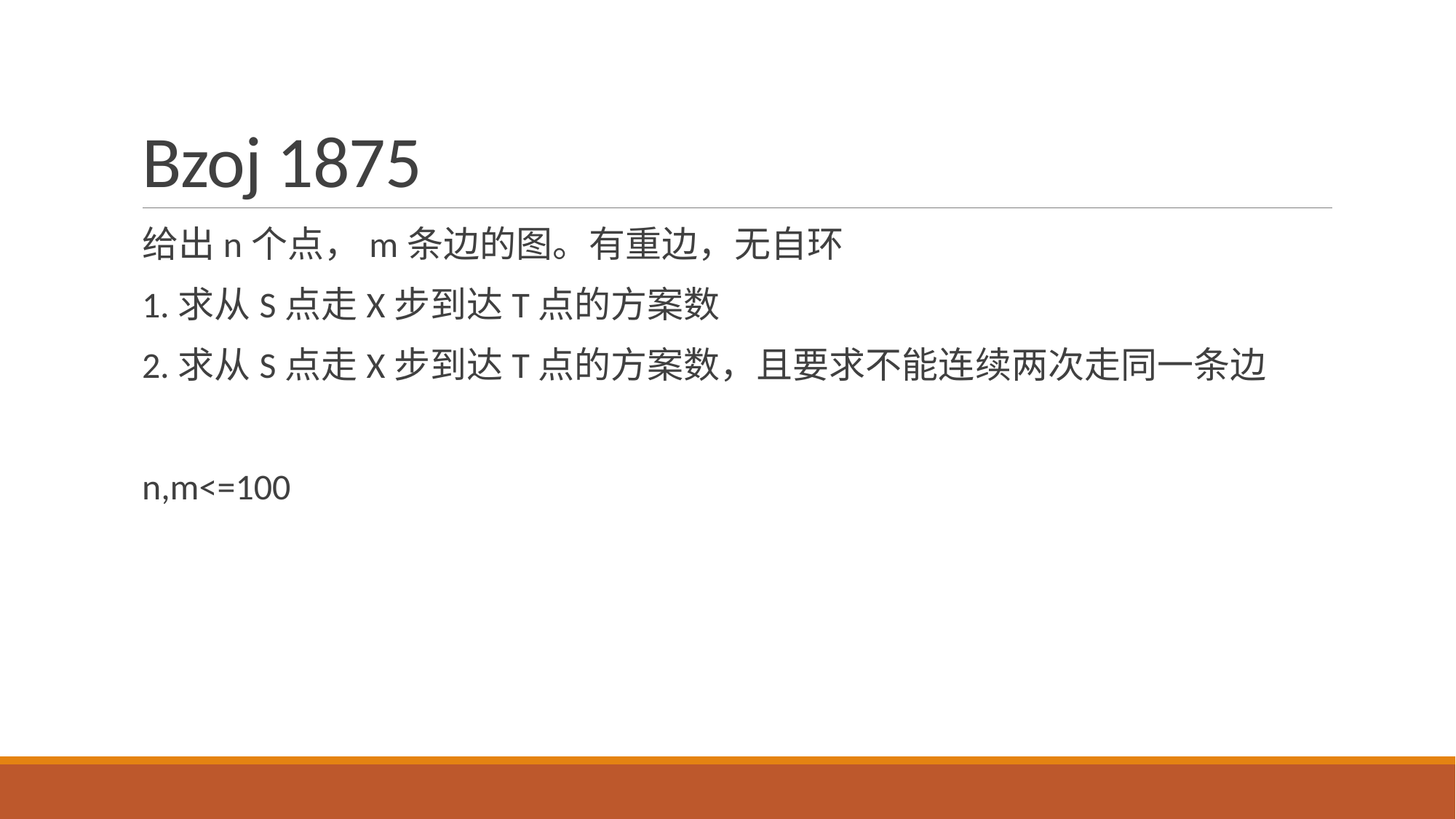

# Bzoj 1875
给出n个点，m条边的图。有重边，无自环
1.求从S点走X步到达T点的方案数
2.求从S点走X步到达T点的方案数，且要求不能连续两次走同一条边

n,m<=100